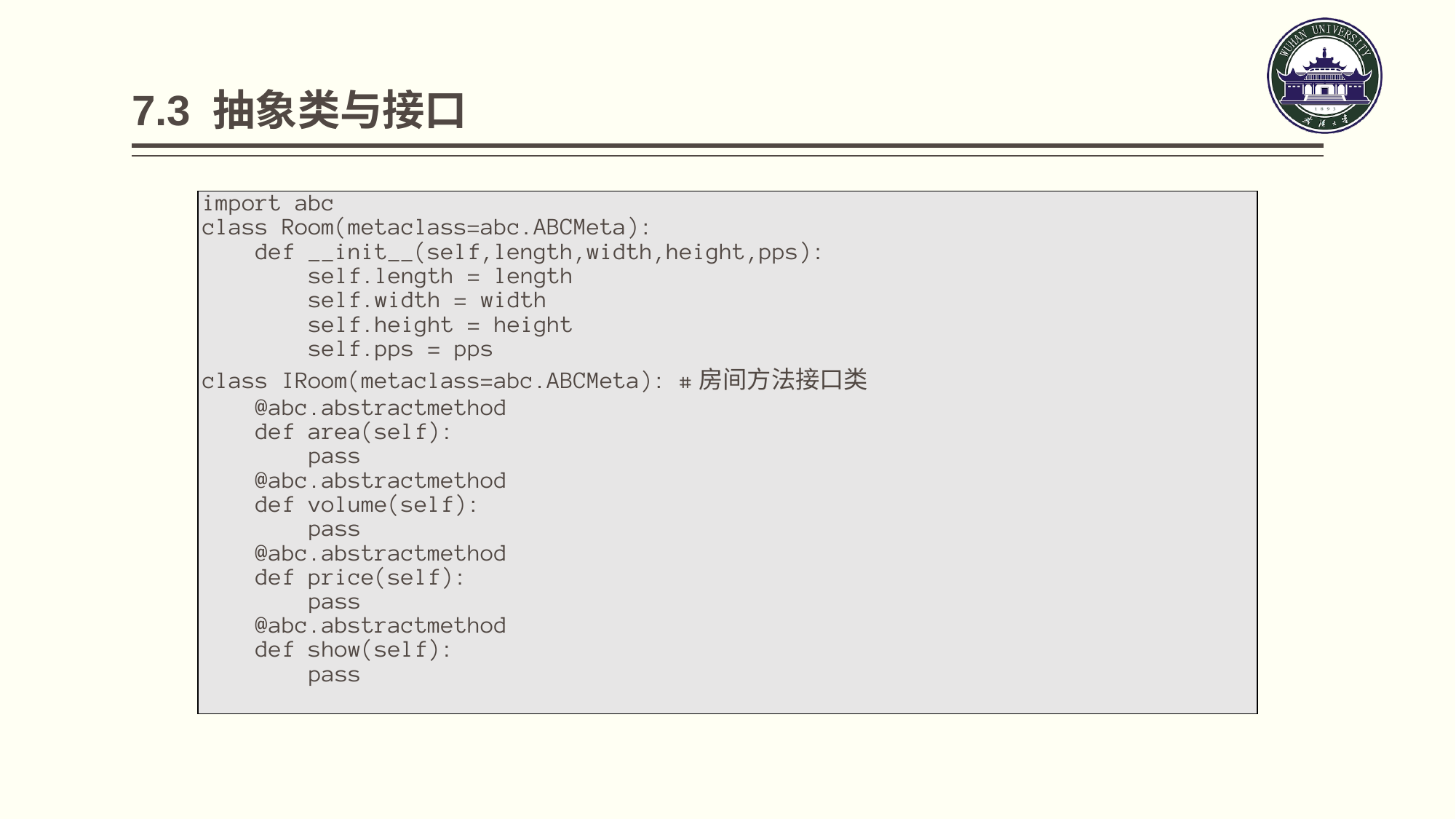

# 7.3 抽象类与接口
| import abc class Room(metaclass=abc.ABCMeta): def \_\_init\_\_(self,length,width,height,pps): self.length = length self.width = width self.height = height self.pps = pps class IRoom(metaclass=abc.ABCMeta): #房间方法接口类 @abc.abstractmethod def area(self): pass @abc.abstractmethod def volume(self): pass @abc.abstractmethod def price(self): pass @abc.abstractmethod def show(self): pass |
| --- |